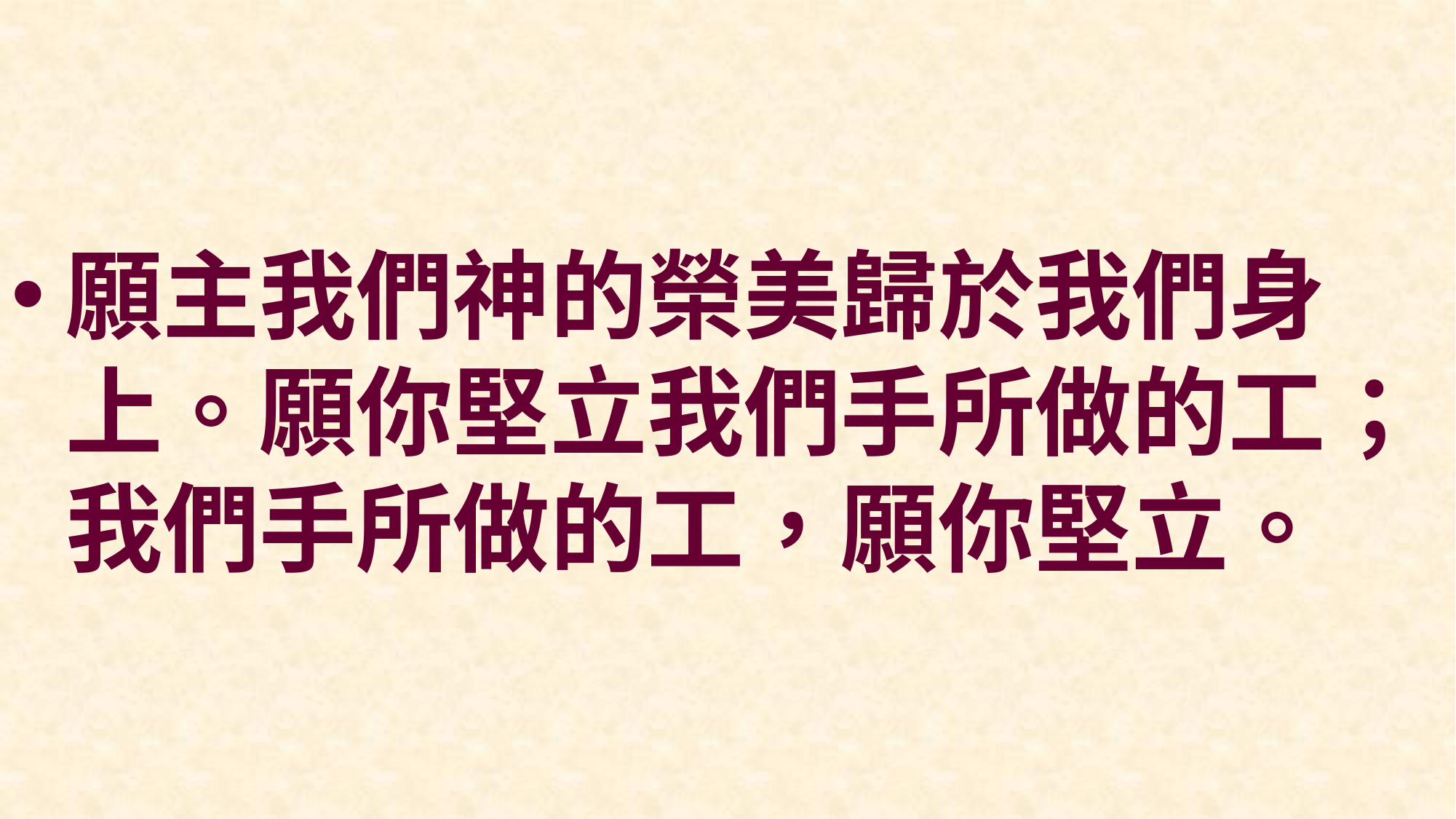

願主我們神的榮美歸於我們身上。願你堅立我們手所做的工；我們手所做的工，願你堅立。